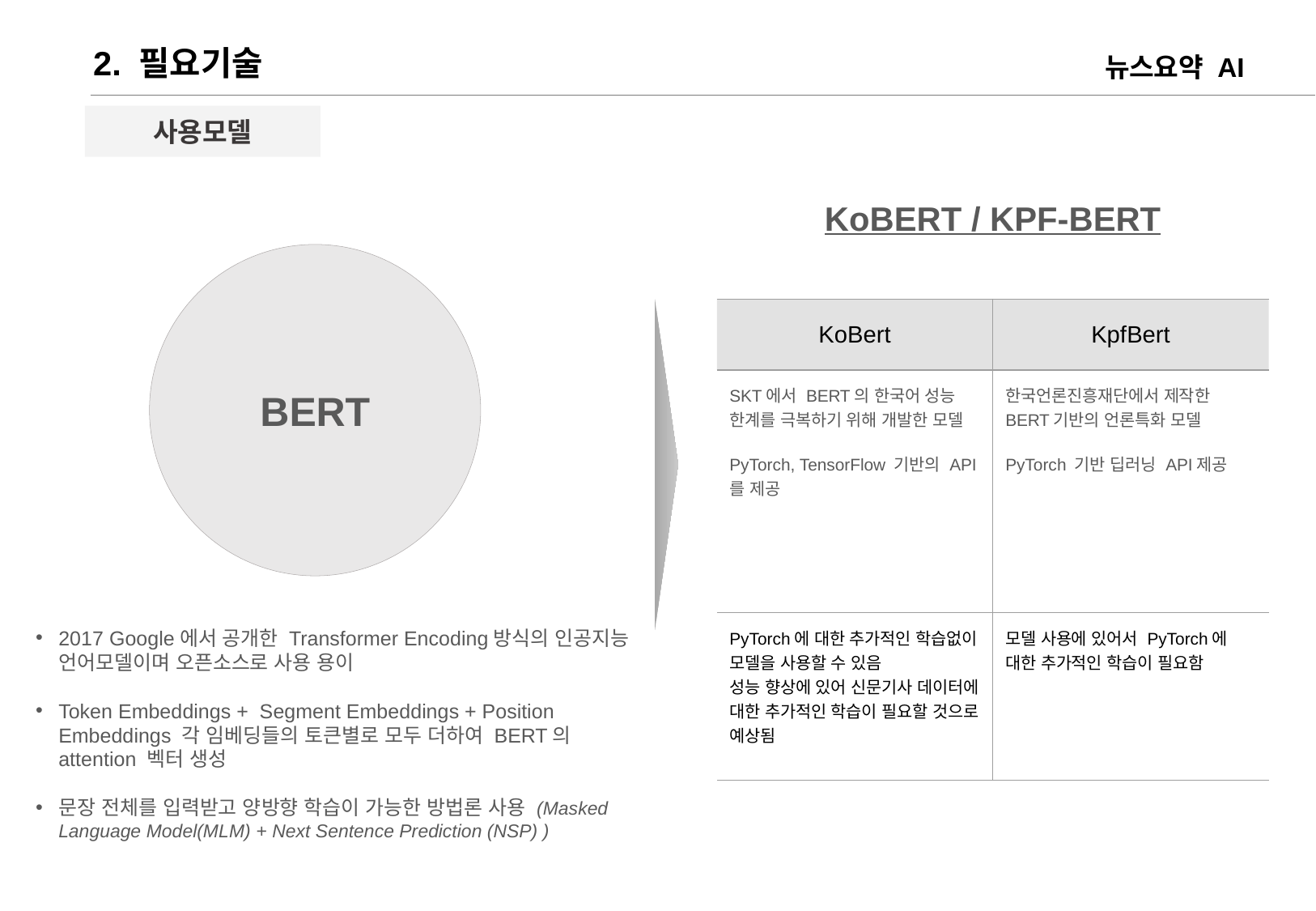

2. 필요기술
뉴스요약 AI
사용모델
KoBERT / KPF-BERT
BERT
| KoBert | KpfBert |
| --- | --- |
| SKT에서 BERT의 한국어 성능 한계를 극복하기 위해 개발한 모델 PyTorch, TensorFlow 기반의 API를 제공 | 한국언론진흥재단에서 제작한 BERT기반의 언론특화 모델 PyTorch 기반 딥러닝 API제공 |
| PyTorch에 대한 추가적인 학습없이 모델을 사용할 수 있음 성능 향상에 있어 신문기사 데이터에 대한 추가적인 학습이 필요할 것으로 예상됨 | 모델 사용에 있어서 PyTorch에 대한 추가적인 학습이 필요함 |

2017 Google에서 공개한 Transformer Encoding방식의 인공지능 언어모델이며 오픈소스로 사용 용이

Token Embeddings +  Segment Embeddings + Position Embeddings 각 임베딩들의 토큰별로 모두 더하여 BERT의 attention 벡터 생성

문장 전체를 입력받고 양방향 학습이 가능한 방법론 사용 (Masked Language Model(MLM) + Next Sentence Prediction (NSP) )